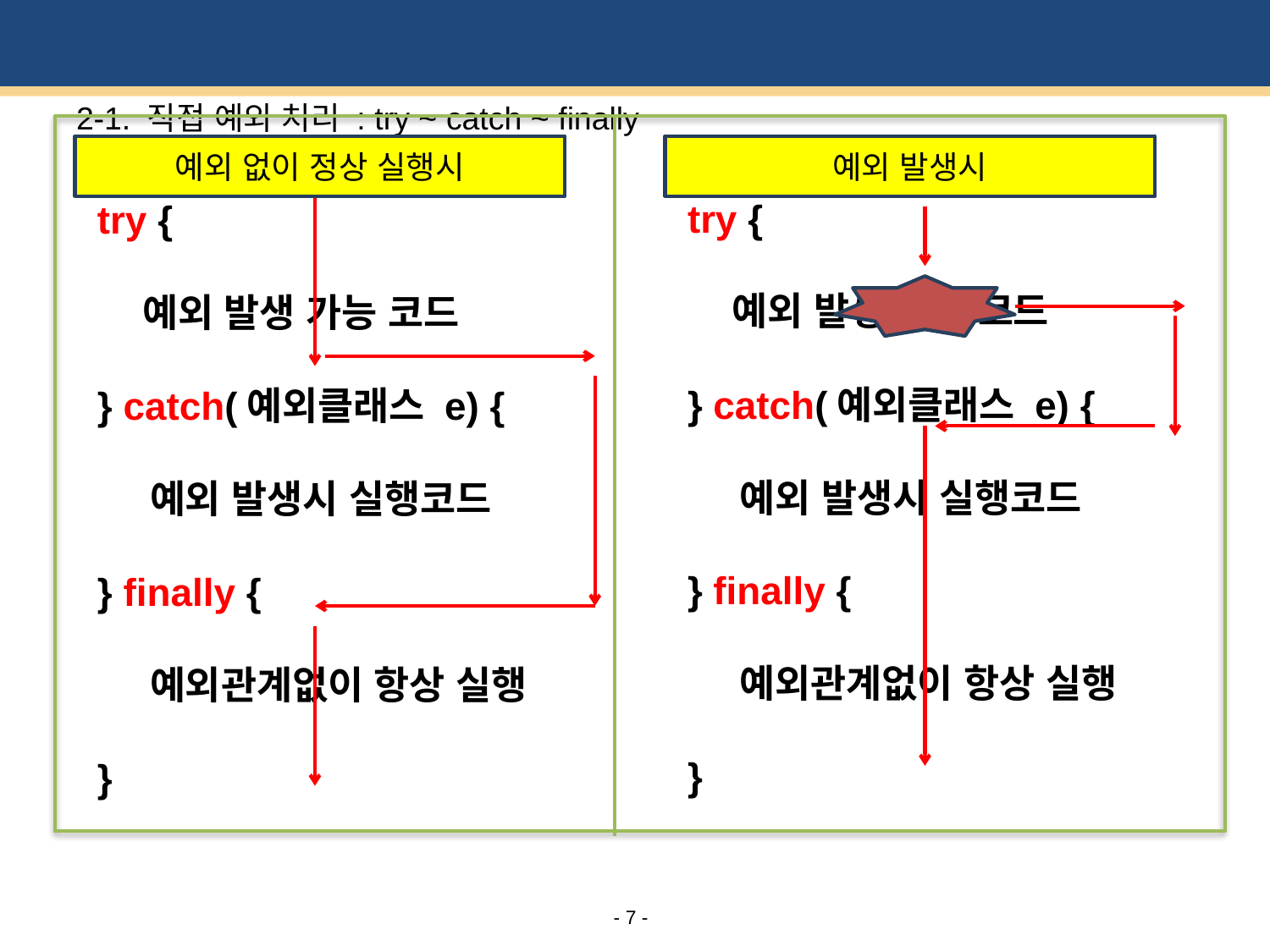

# 2-1. 직접 예외 처리 : try ~ catch ~ finally

예외 없이 정상 실행시
예외 발생시
try {

    예외 발생 가능 코드

} catch(예외클래스 e) {

    예외 발생시 실행코드

} finally {

    예외관계없이 항상 실행

}
try {

    예외 발생 가능 코드

} catch(예외클래스 e) {

    예외 발생시 실행코드

} finally {

    예외관계없이 항상 실행

}